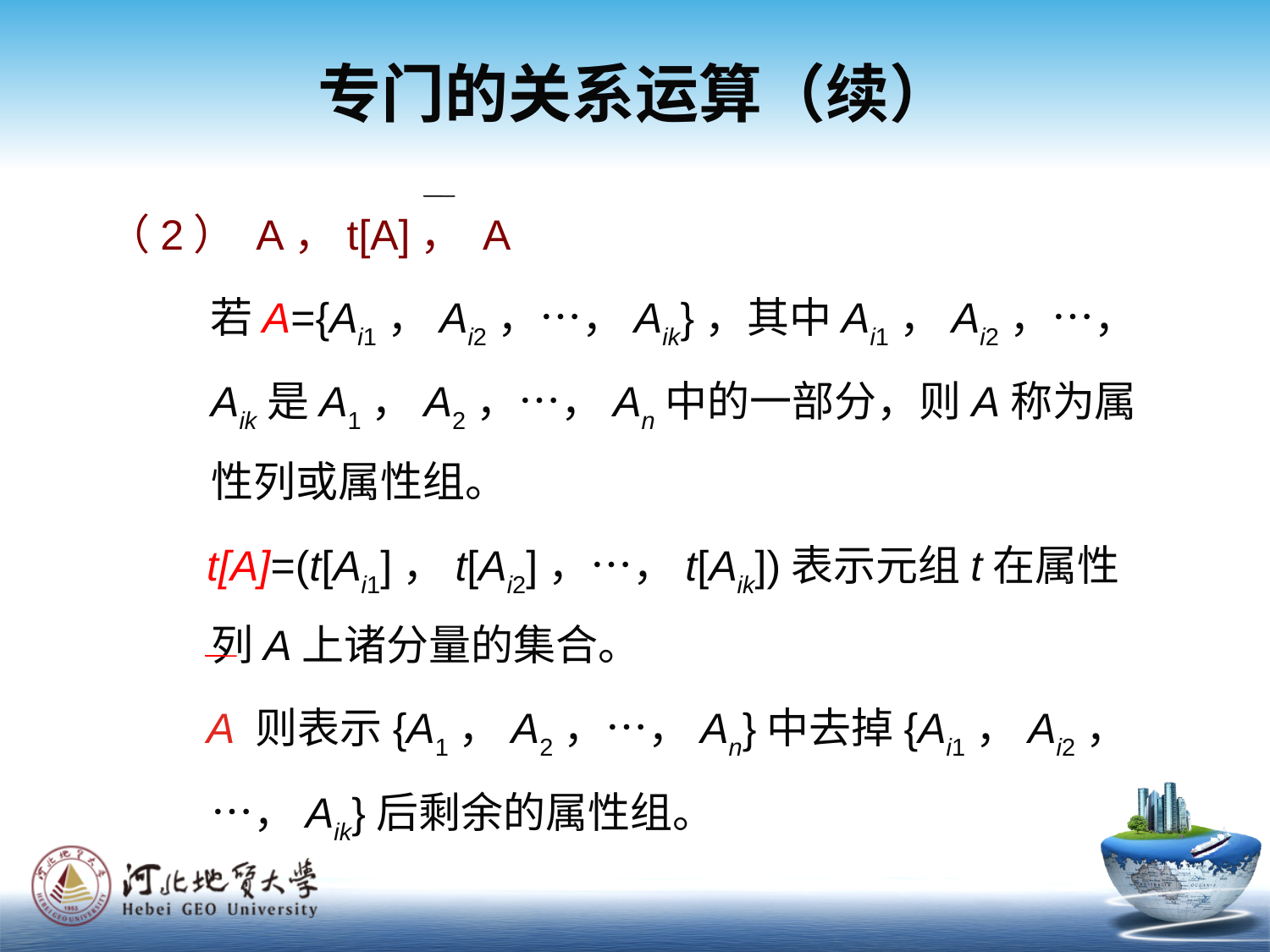

专门的关系运算（续）
（2） A，t[A]， A
   若A={Ai1，Ai2，…，Aik}，其中Ai1，Ai2，…，Aik是A1，A2，…，An中的一部分，则A称为属性列或属性组。
   t[A]=(t[Ai1]，t[Ai2]，…，t[Aik])表示元组t在属性列A上诸分量的集合。
   A 则表示{A1，A2，…，An}中去掉{Ai1，Ai2，…，Aik}后剩余的属性组。